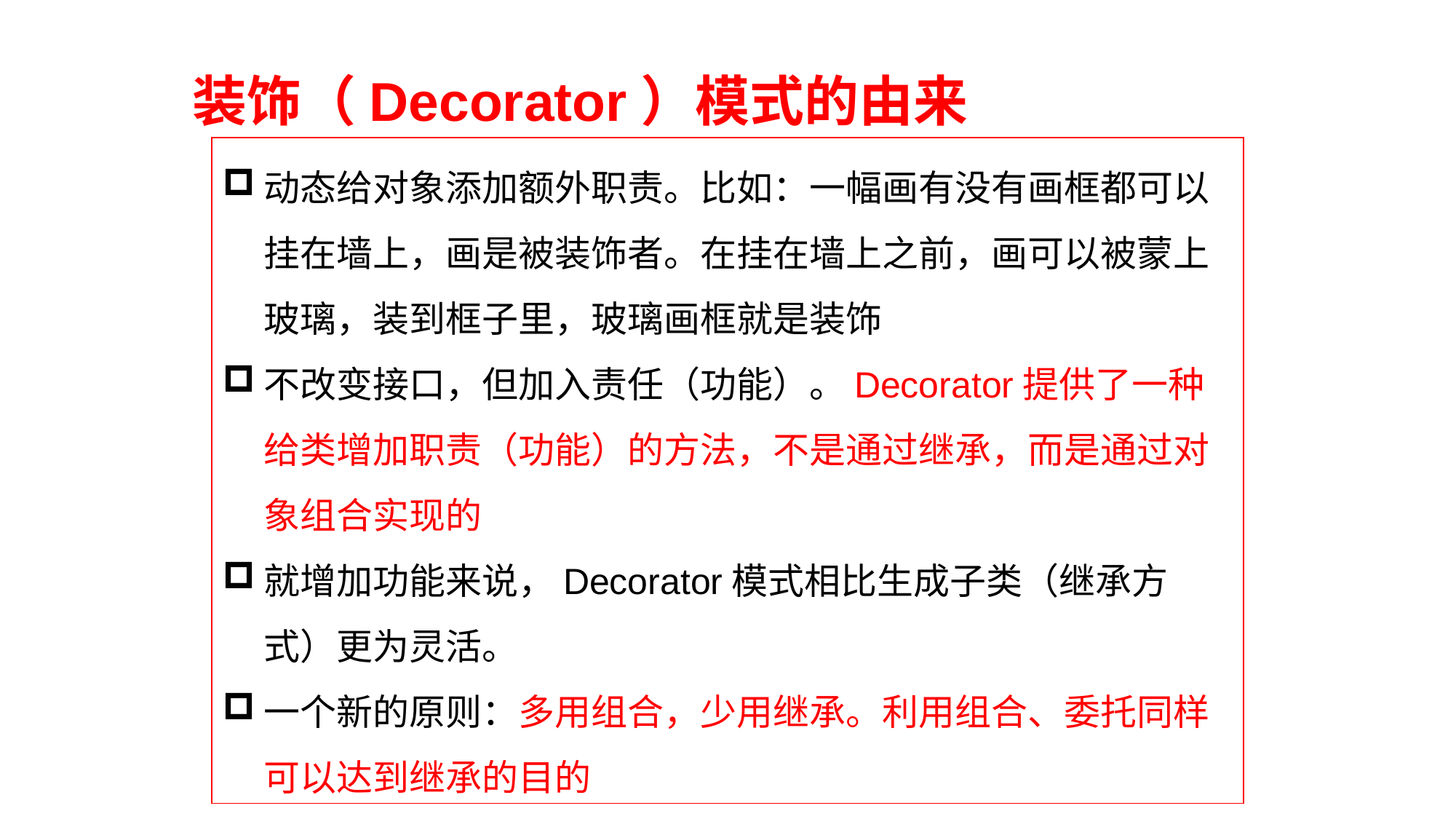

装饰（Decorator）模式的由来
动态给对象添加额外职责。比如：一幅画有没有画框都可以挂在墙上，画是被装饰者。在挂在墙上之前，画可以被蒙上玻璃，装到框子里，玻璃画框就是装饰
不改变接口，但加入责任（功能）。Decorator提供了一种给类增加职责（功能）的方法，不是通过继承，而是通过对象组合实现的
就增加功能来说，Decorator模式相比生成子类（继承方式）更为灵活。
一个新的原则：多用组合，少用继承。利用组合、委托同样可以达到继承的目的
175